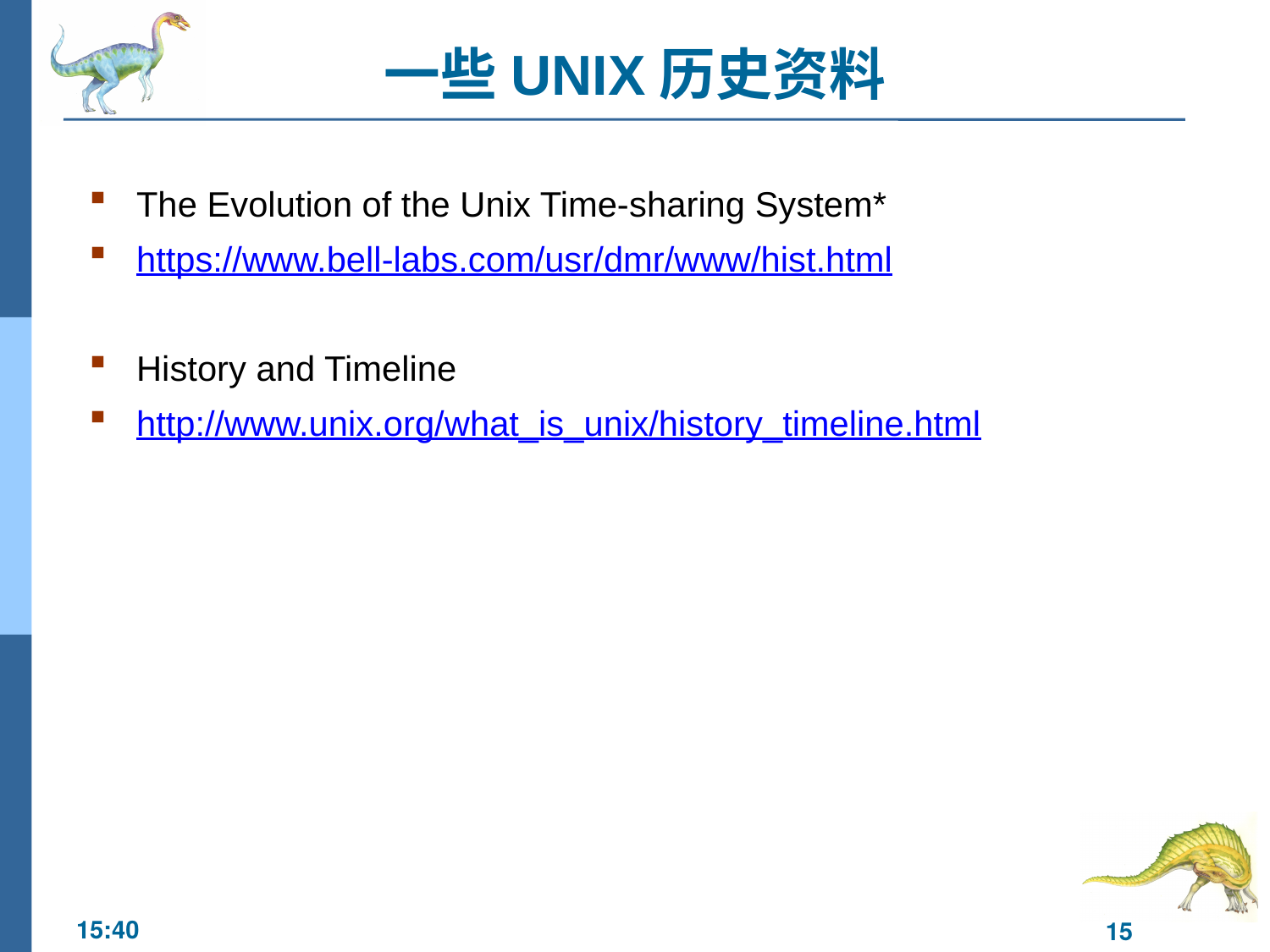

# 一些UNIX历史资料
The Evolution of the Unix Time-sharing System*
https://www.bell-labs.com/usr/dmr/www/hist.html

History and Timeline
http://www.unix.org/what_is_unix/history_timeline.html